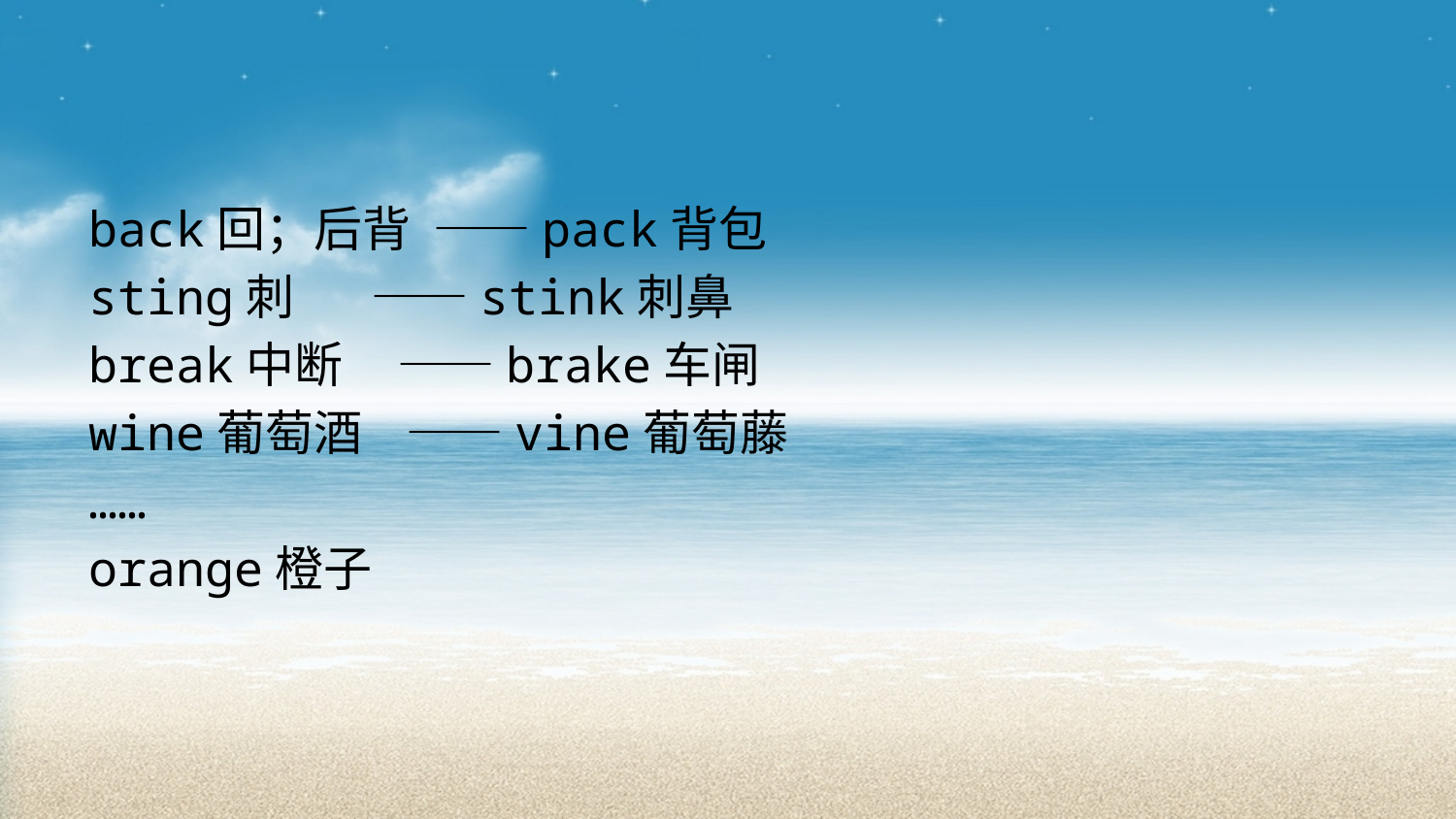

#
back回；后背  ——pack背包
sting刺       ——stink刺鼻
break中断     ——brake车闸
wine葡萄酒    ——vine葡萄藤
……
orange橙子